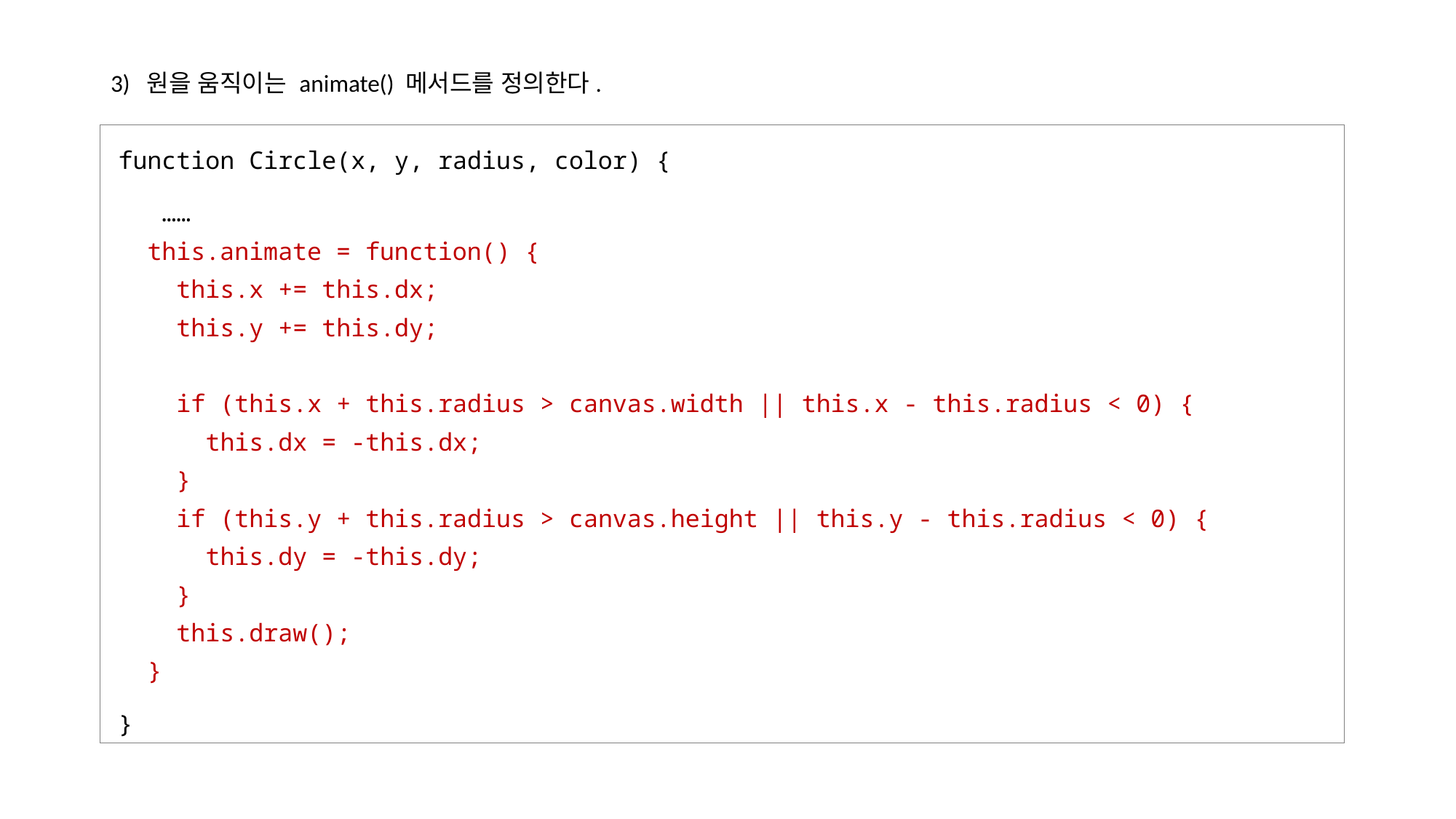

3)  원을 움직이는 animate() 메서드를 정의한다.
function Circle(x, y, radius, color) {
   ……
  this.animate = function() {
    this.x += this.dx;
    this.y += this.dy;

    if (this.x + this.radius > canvas.width || this.x - this.radius < 0) {
      this.dx = -this.dx;
    }
    if (this.y + this.radius > canvas.height || this.y - this.radius < 0) {
      this.dy = -this.dy;
    }
    this.draw();
  }
}